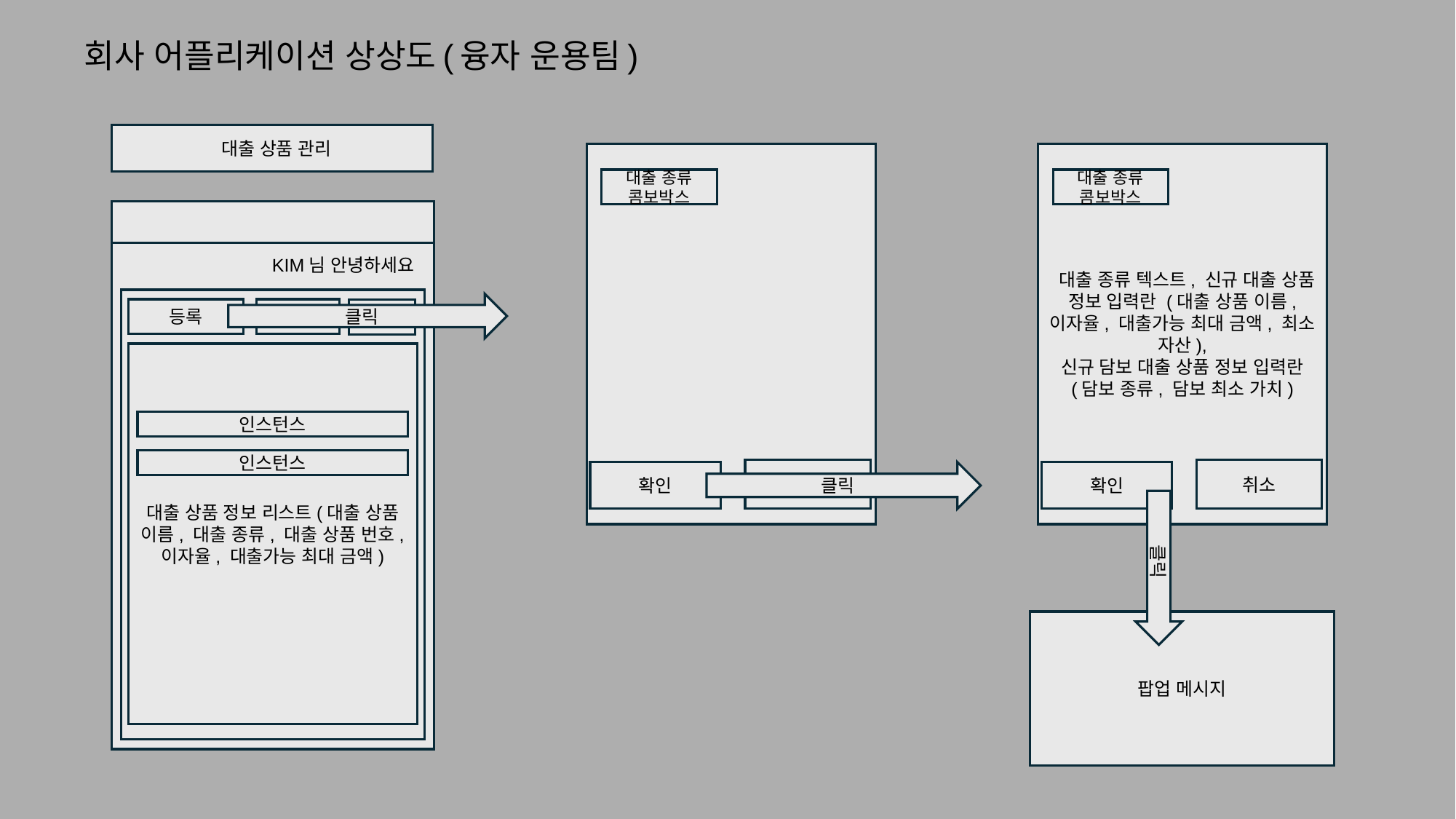

# 회사 어플리케이션 상상도(융자 운용팀)
 대출 상품 관리

 대출 종류 텍스트, 신규 대출 상품 정보 입력란 (대출 상품 이름, 이자율, 대출가능 최대 금액, 최소 자산),
신규 담보 대출 상품 정보 입력란 (담보 종류, 담보 최소 가치)
대출 종류 콤보박스
대출 종류 콤보박스

KIM님 안녕하세요

클릭
등록

검색
대출 상품 정보 리스트(대출 상품 이름, 대출 종류, 대출 상품 번호, 이자율, 대출가능 최대 금액)
인스턴스
인스턴스
취소
취소
확인
확인
클릭
클릭
팝업 메시지